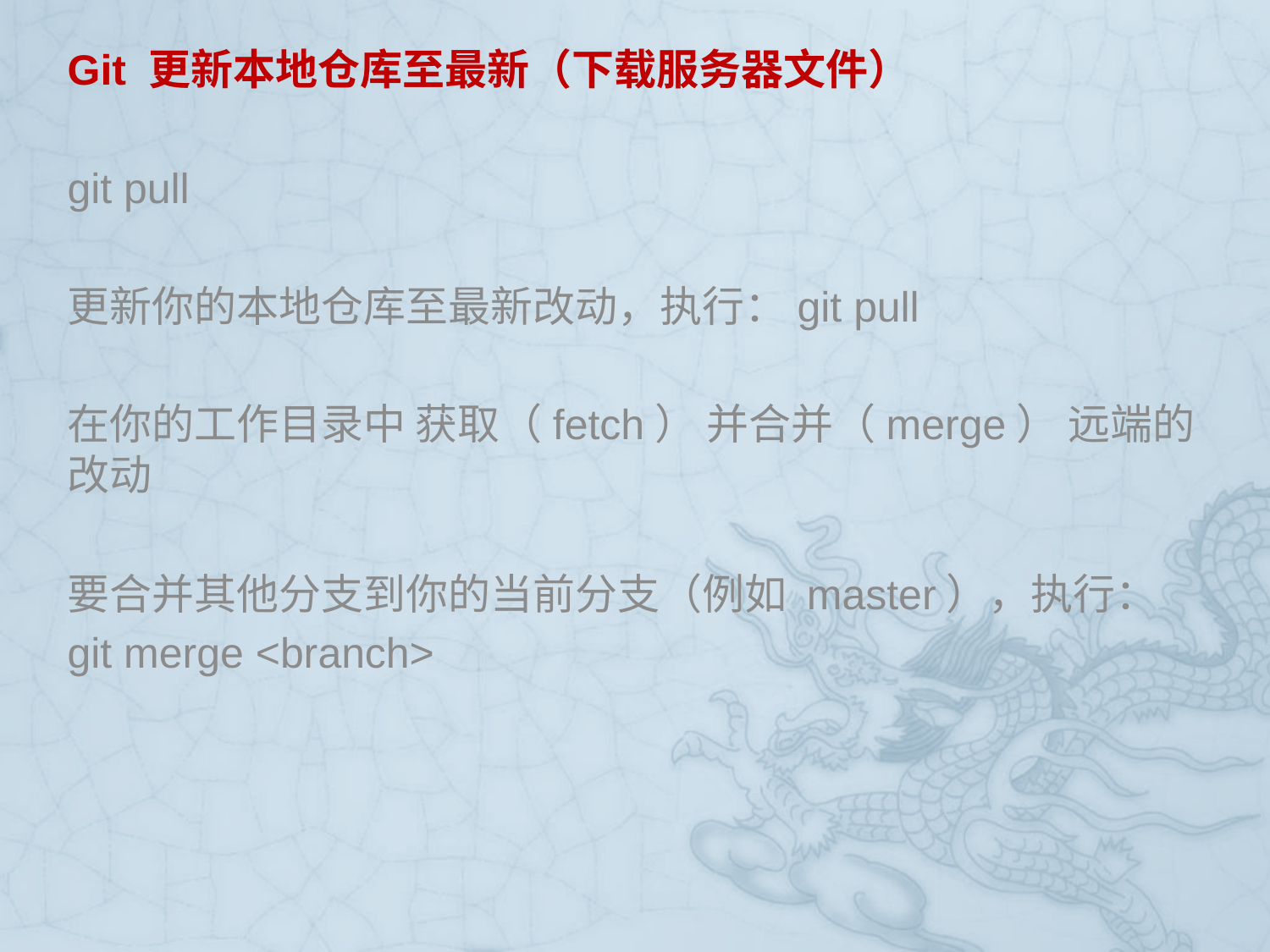

Git 更新本地仓库至最新（下载服务器文件）

git pull

更新你的本地仓库至最新改动，执行：git pull

在你的工作目录中 获取（fetch） 并合并（merge） 远端的改动

要合并其他分支到你的当前分支（例如 master），执行：
git merge <branch>